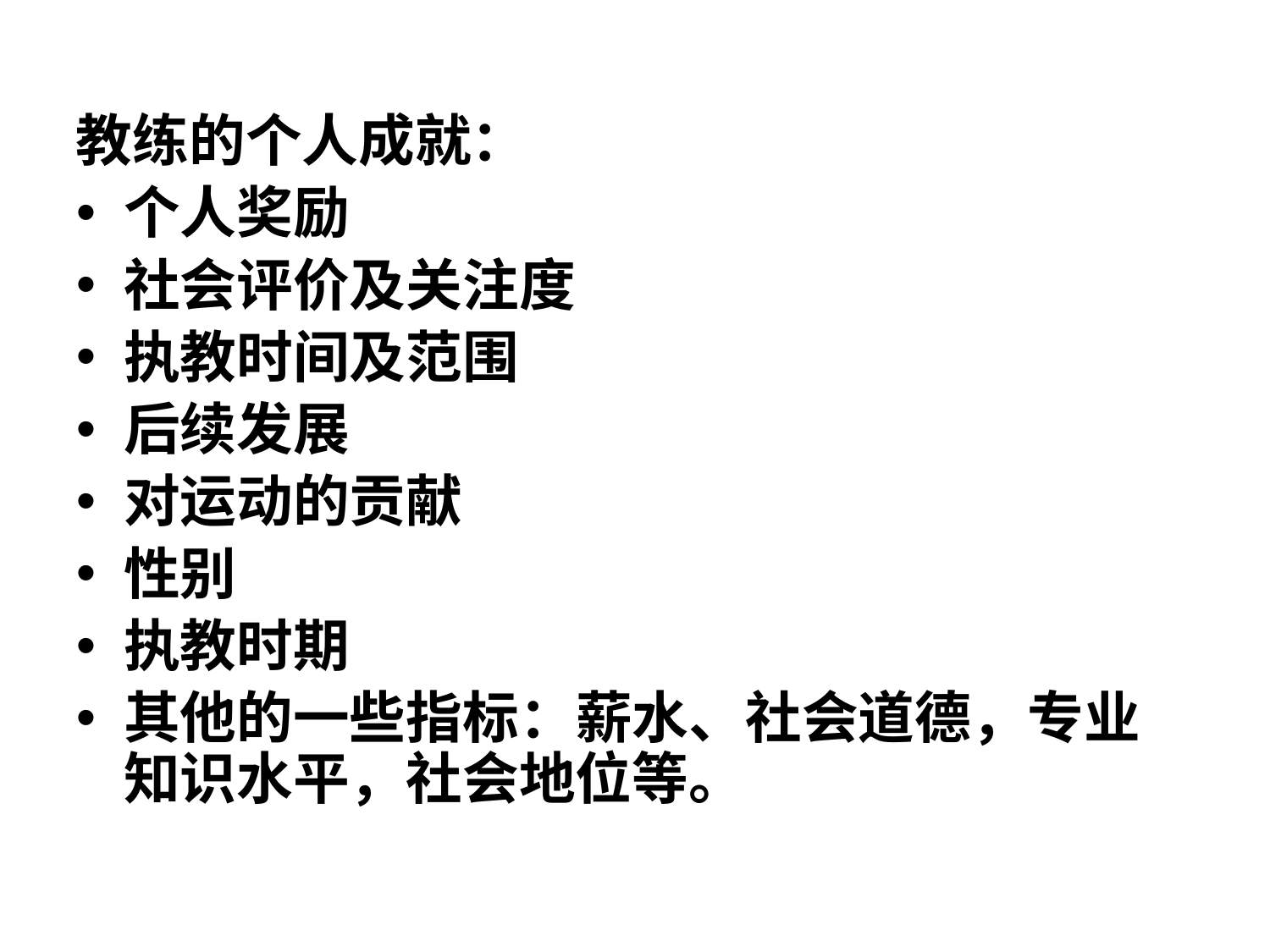

教练的个人成就：
个人奖励
社会评价及关注度
执教时间及范围
后续发展
对运动的贡献
性别
执教时期
其他的一些指标：薪水、社会道德，专业知识水平，社会地位等。